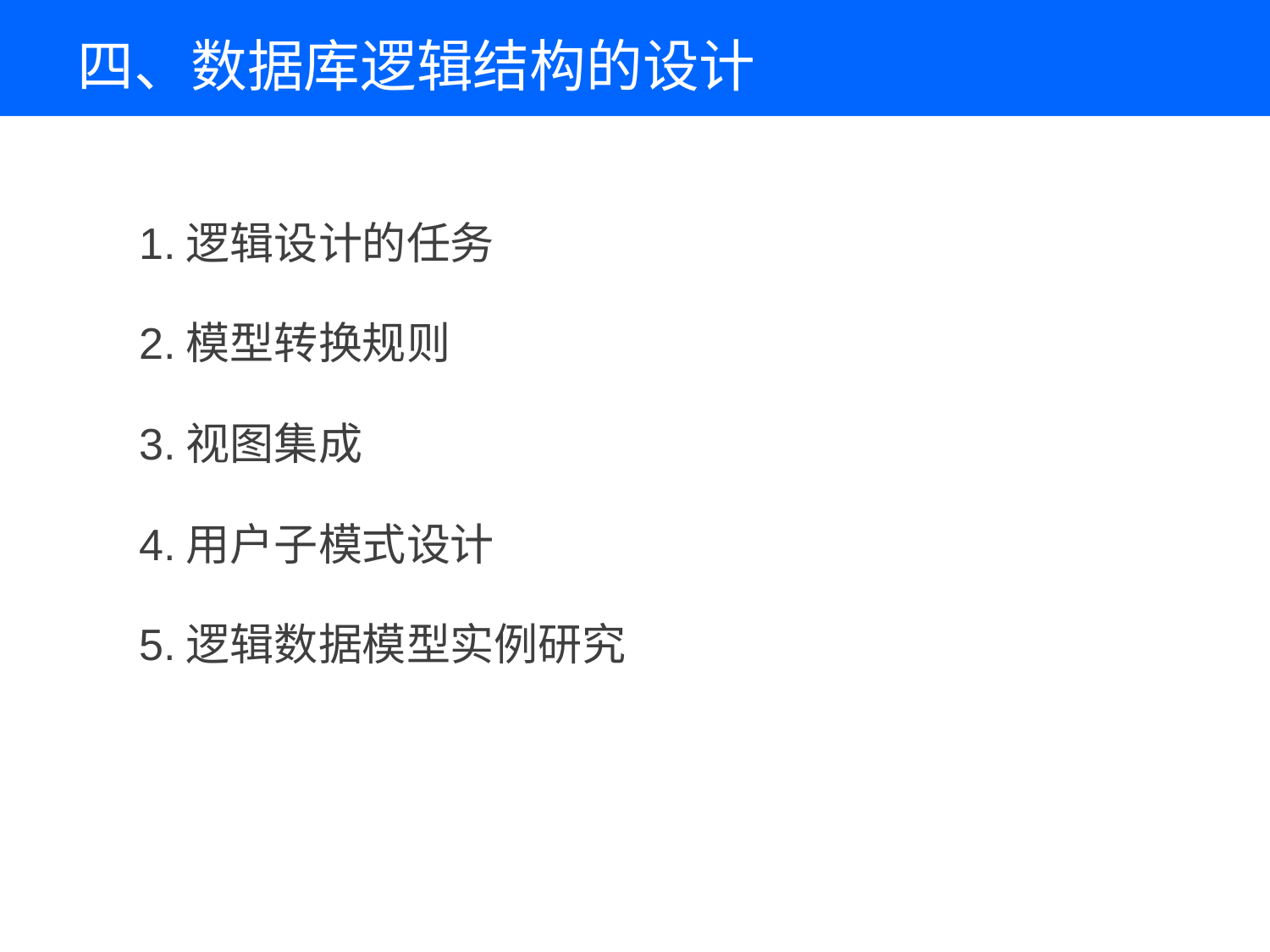

# 四、数据库逻辑结构的设计
1.逻辑设计的任务
2.模型转换规则
3.视图集成
4.用户子模式设计
5.逻辑数据模型实例研究